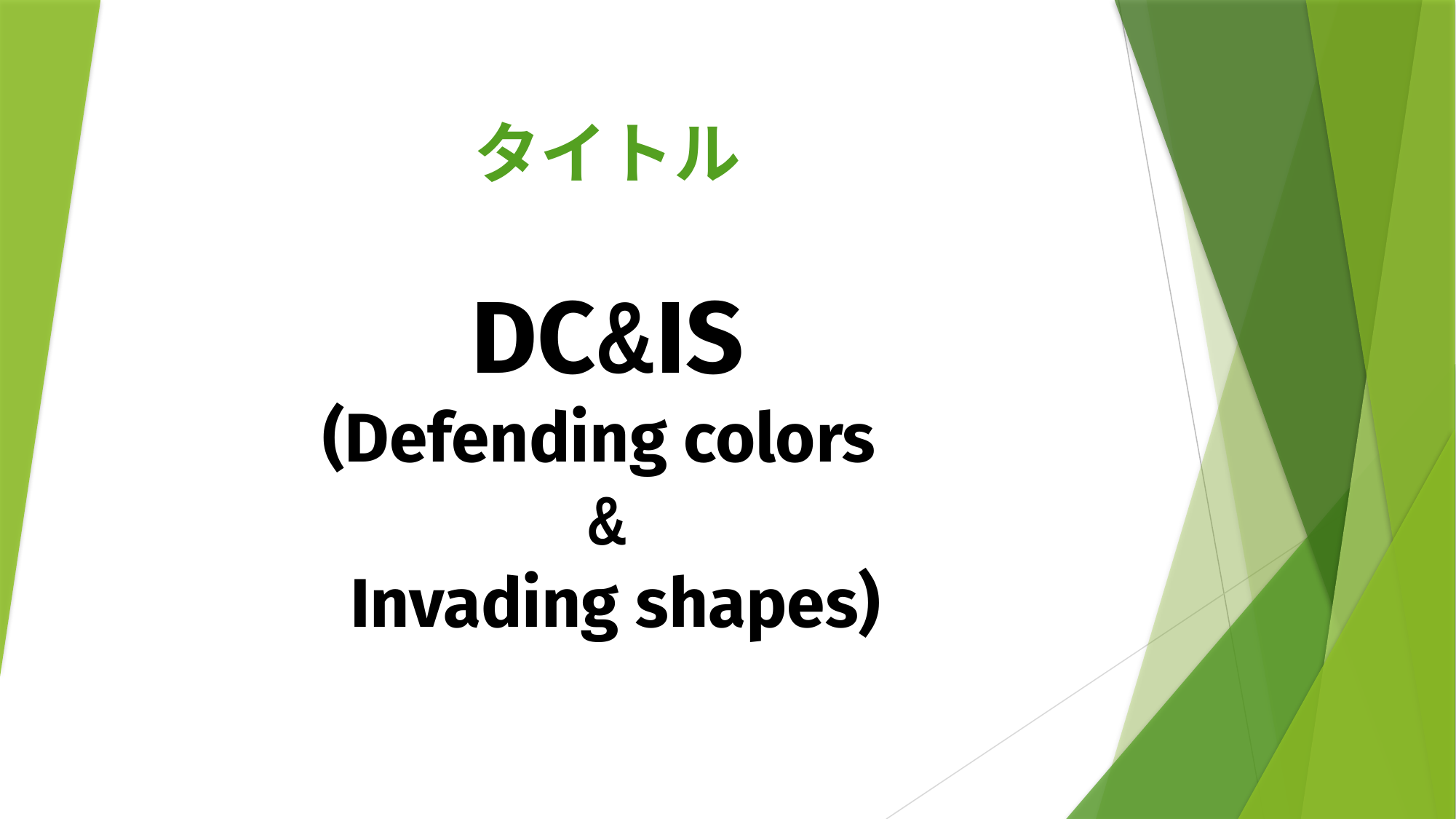

タイトル
# DC&IS (Defending colors & Invading shapes)